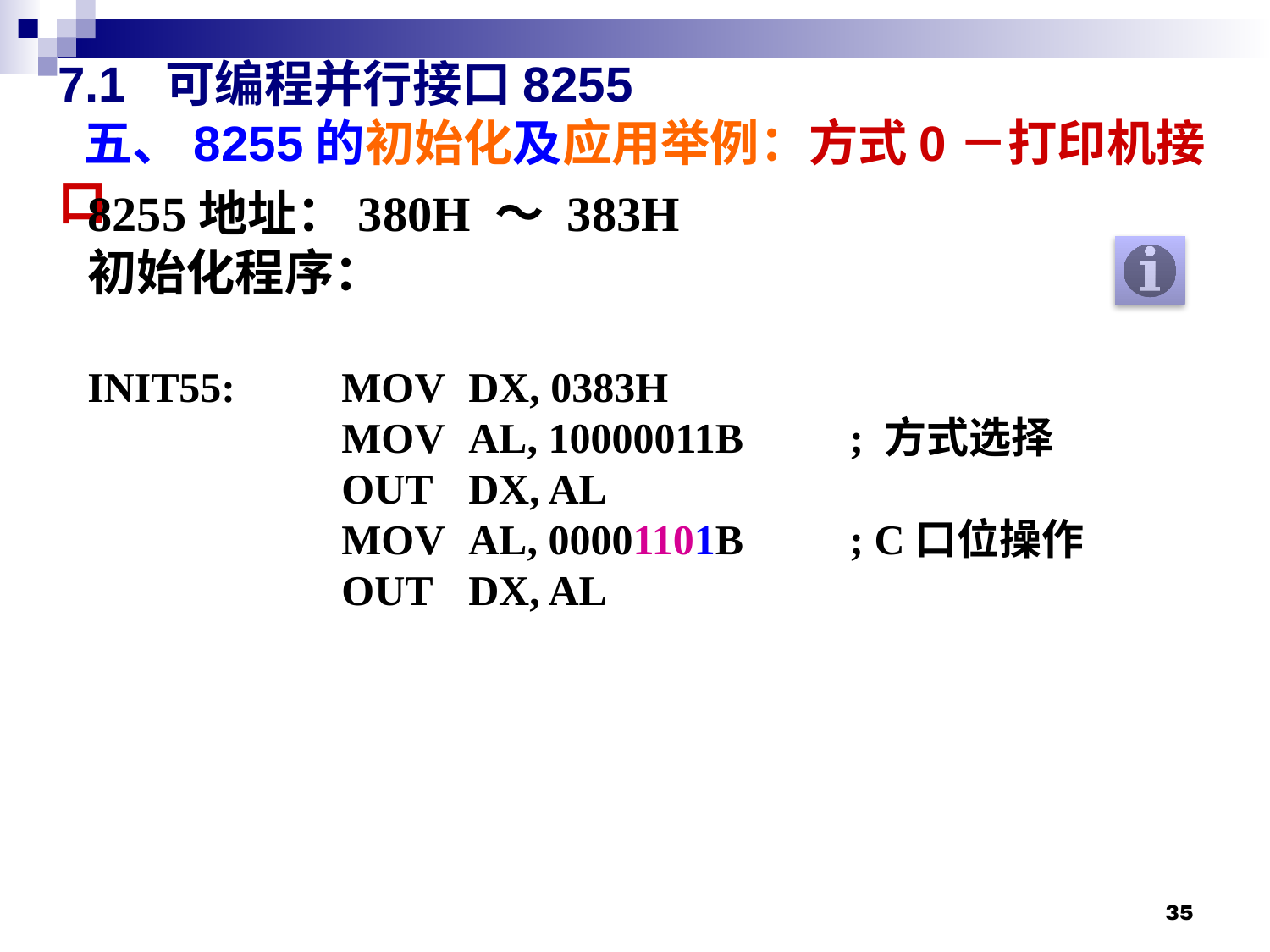

# 7.1  可编程并行接口8255 五、8255的初始化及应用举例：方式0－打印机接口
8255地址：380H ～ 383H
初始化程序：

INIT55:	MOV	DX, 0383H
		MOV	AL, 10000011B	; 方式选择
		OUT	DX, AL
		MOV	AL, 00001101B	; C口位操作
		OUT	DX, AL

35